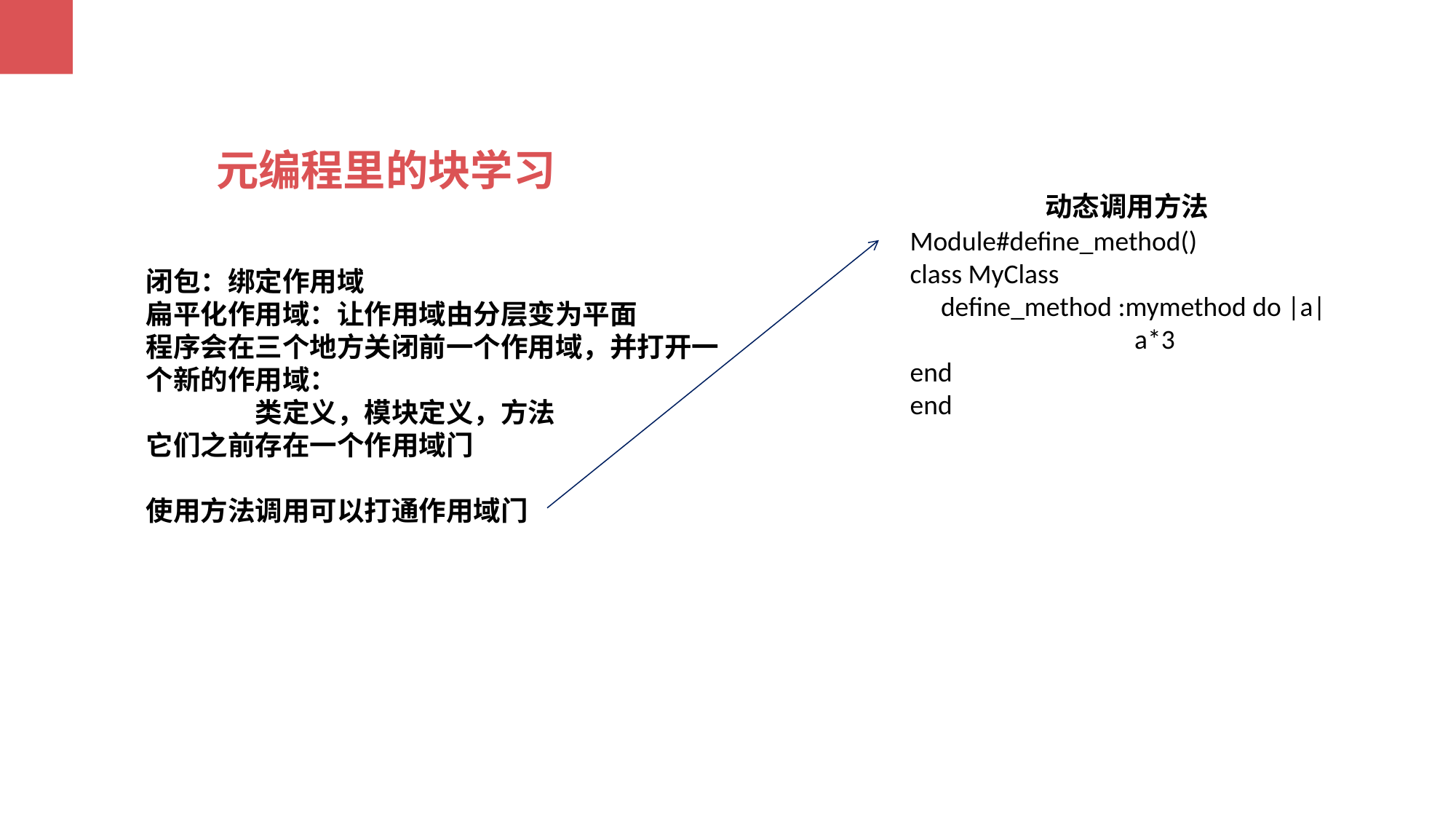

元编程里的块学习
动态调用方法
Module#define_method()
class MyClass
     define_method :mymethod do |a|
		 a*3
end
end

闭包：绑定作用域
扁平化作用域：让作用域由分层变为平面
程序会在三个地方关闭前一个作用域，并打开一个新的作用域：
	类定义，模块定义，方法
它们之前存在一个作用域门

使用方法调用可以打通作用域门